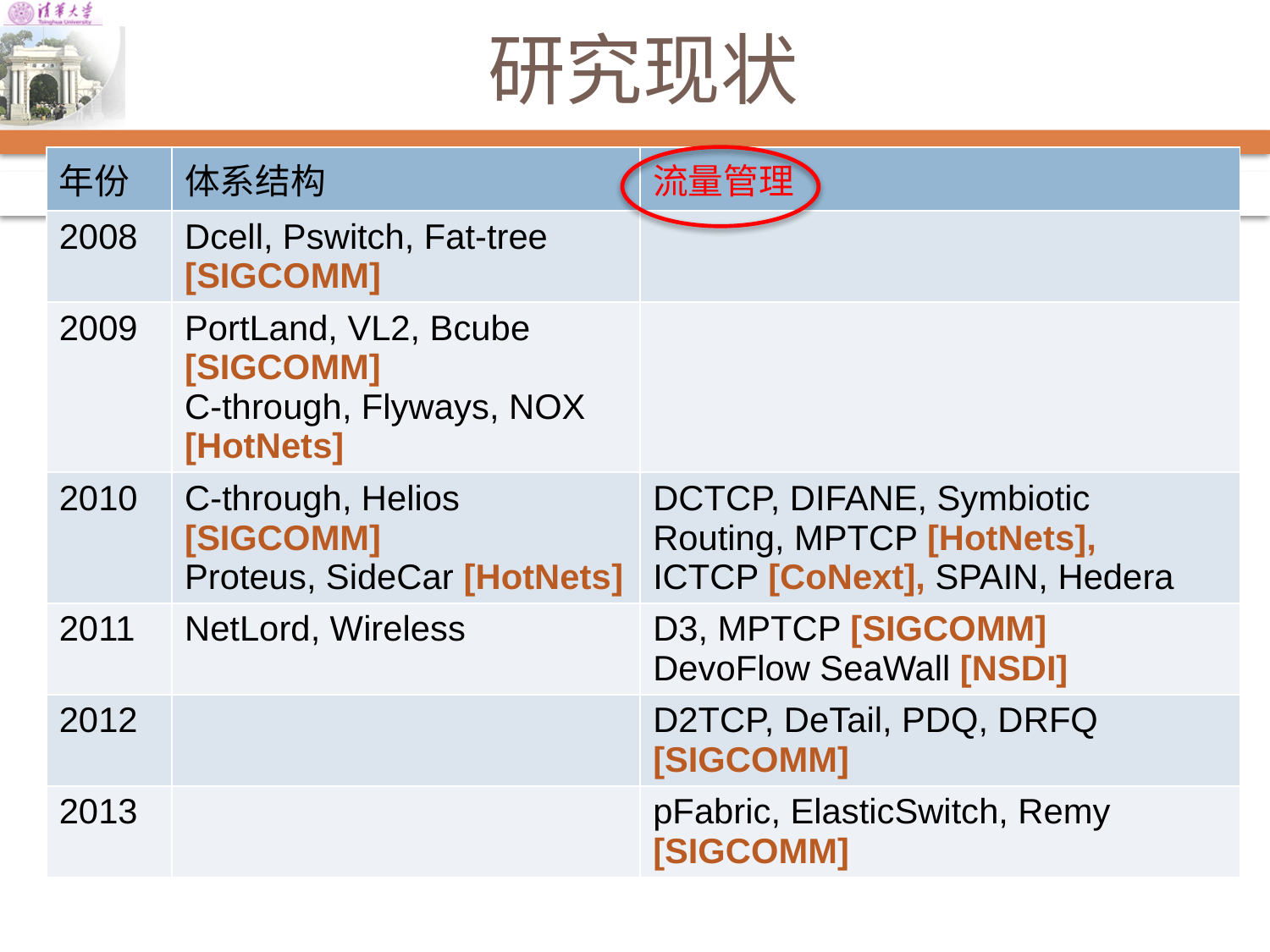

# 研究现状
| 年份 | 体系结构 | 流量管理 |
| --- | --- | --- |
| 2008 | Dcell, Pswitch, Fat-tree [SIGCOMM] |  |
| 2009 | PortLand, VL2, Bcube [SIGCOMM] C-through, Flyways, NOX [HotNets] |  |
| 2010 | C-through, Helios [SIGCOMM] Proteus, SideCar [HotNets] | DCTCP, DIFANE, Symbiotic Routing, MPTCP [HotNets], ICTCP [CoNext], SPAIN, Hedera |
| 2011 | NetLord, Wireless | D3, MPTCP [SIGCOMM] DevoFlow SeaWall [NSDI] |
| 2012 |  | D2TCP, DeTail, PDQ, DRFQ [SIGCOMM] |
| 2013 |  | pFabric, ElasticSwitch, Remy [SIGCOMM] |